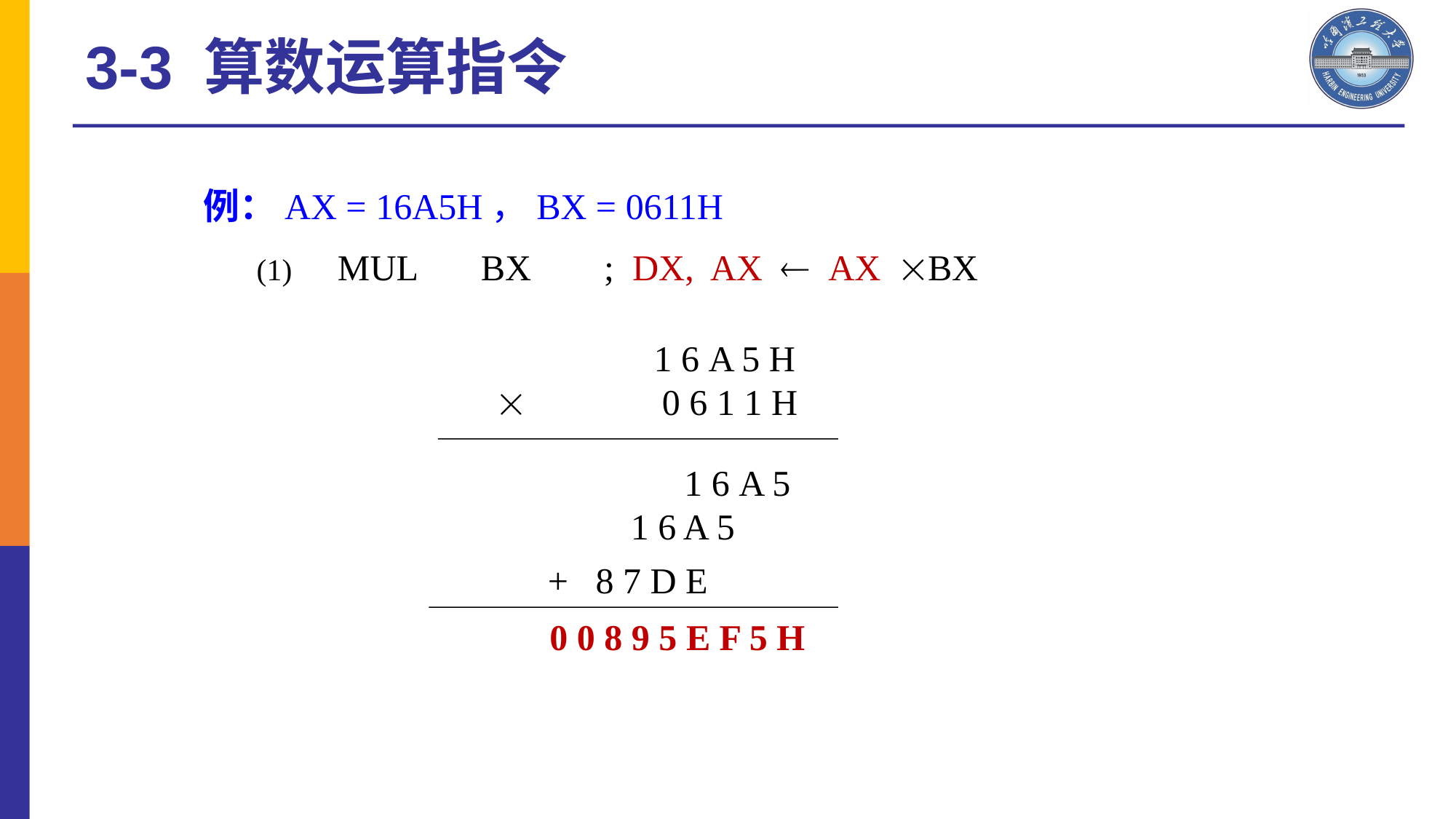

3-3 算数运算指令
例：AX = 16A5H，BX = 0611H
       (1)     MUL       BX        ;  DX,  AX  ←  AX  ×BX
                 1 6 A 5 H
×               0 6 1 1 H

	 1 6 A 5
 1 6 A 5
+   8 7 D E

0 0 8 9 5 E F 5 H